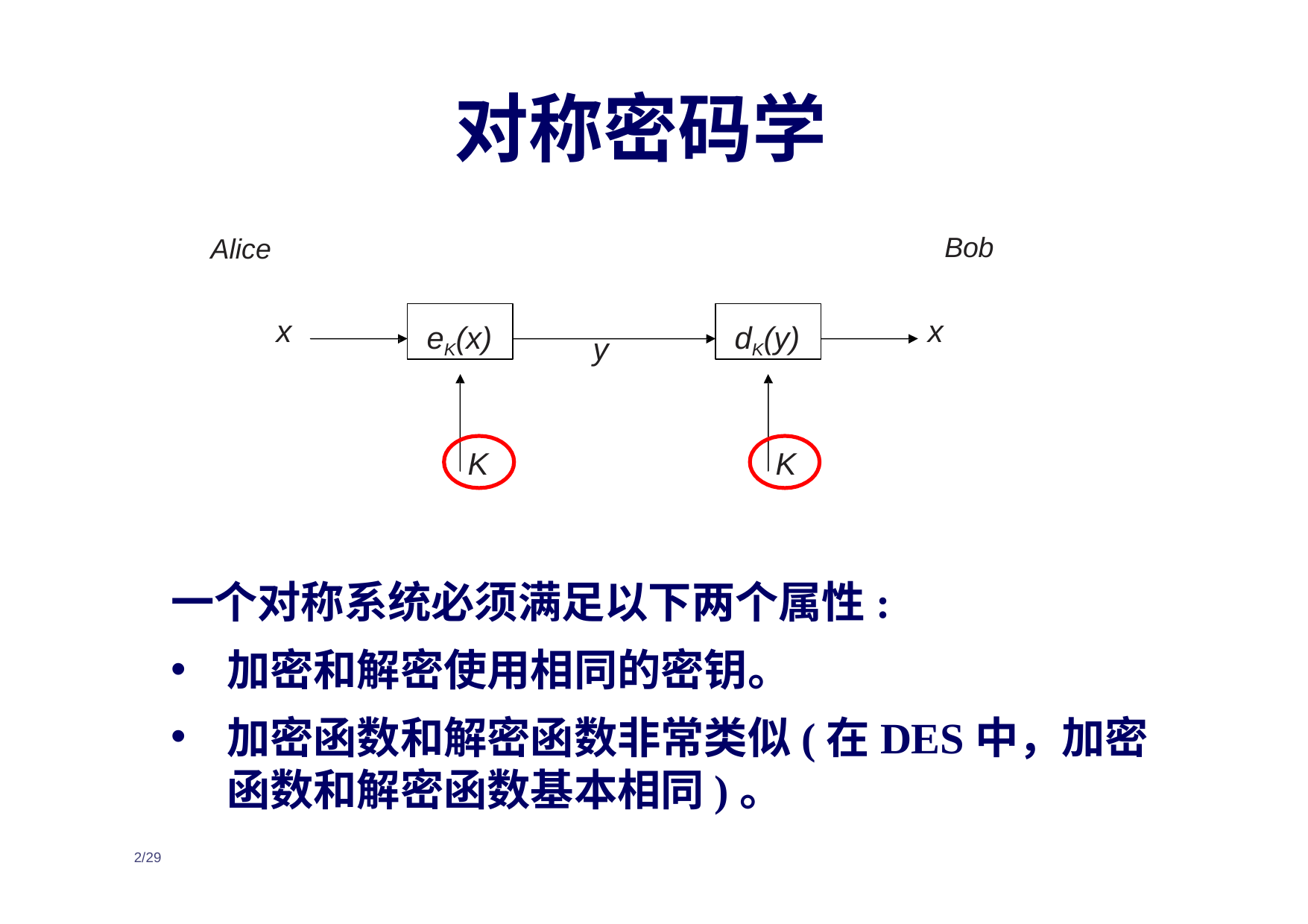

对称密码学
Bob
Alice
eK(x)
dK(y)
x
x
y

K
K
一个对称系统必须满足以下两个属性:
加密和解密使用相同的密钥。
加密函数和解密函数非常类似(在DES中，加密函数和解密函数基本相同)。
2/29